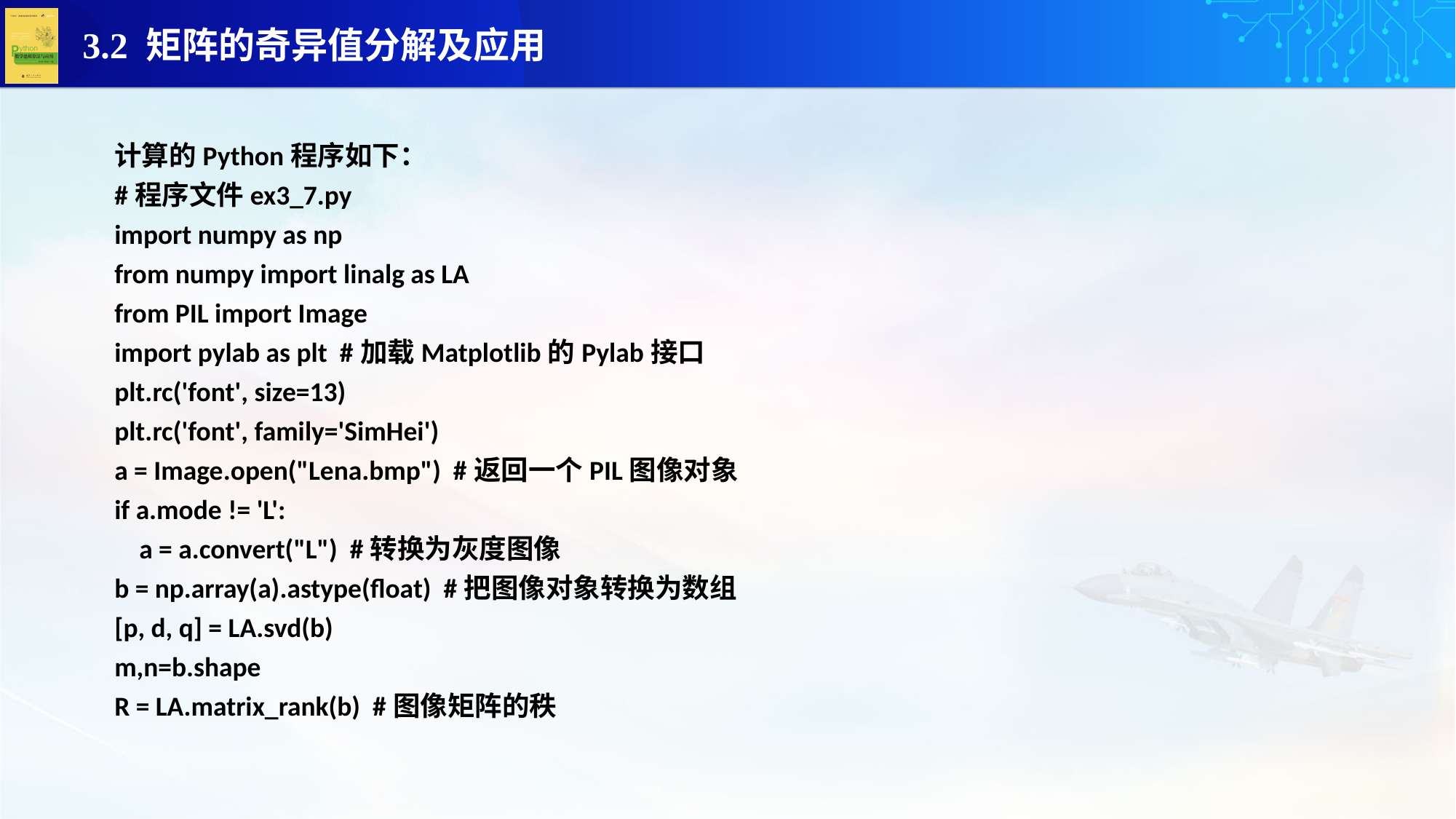

计算的Python程序如下：
#程序文件ex3_7.py
import numpy as np
from numpy import linalg as LA
from PIL import Image
import pylab as plt  #加载Matplotlib的Pylab接口
plt.rc('font', size=13)
plt.rc('font', family='SimHei')
a = Image.open("Lena.bmp")  #返回一个PIL图像对象
if a.mode != 'L':
    a = a.convert("L")  #转换为灰度图像
b = np.array(a).astype(float)  #把图像对象转换为数组
[p, d, q] = LA.svd(b)
m,n=b.shape
R = LA.matrix_rank(b)  #图像矩阵的秩